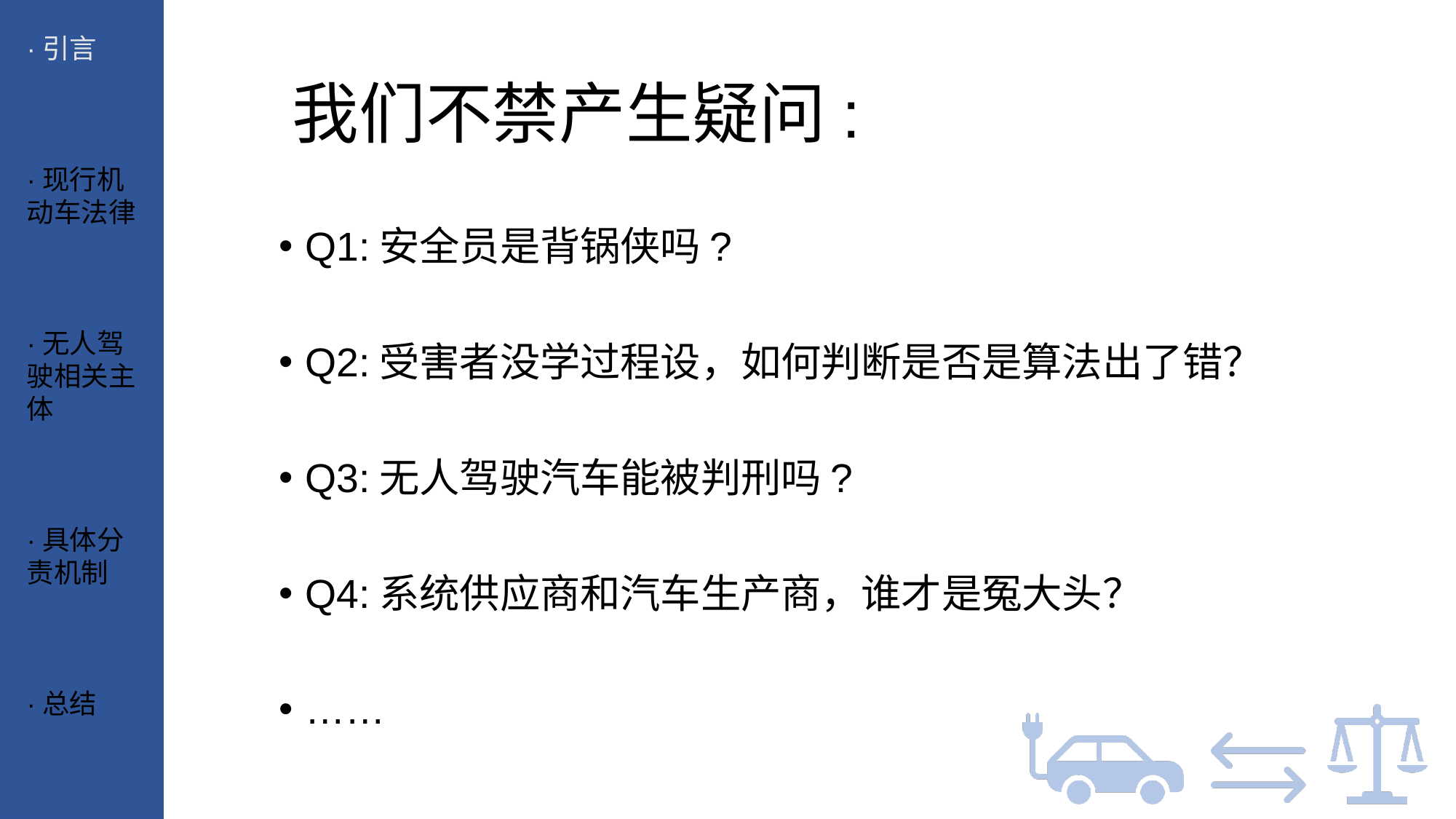

·引言

·现行机动车法律

·无人驾驶相关主体

·具体分责机制

·总结

# 我们不禁产生疑问:
Q1:安全员是背锅侠吗?

Q2:受害者没学过程设，如何判断是否是算法出了错？

Q3:无人驾驶汽车能被判刑吗?

Q4:系统供应商和汽车生产商，谁才是冤大头？

……